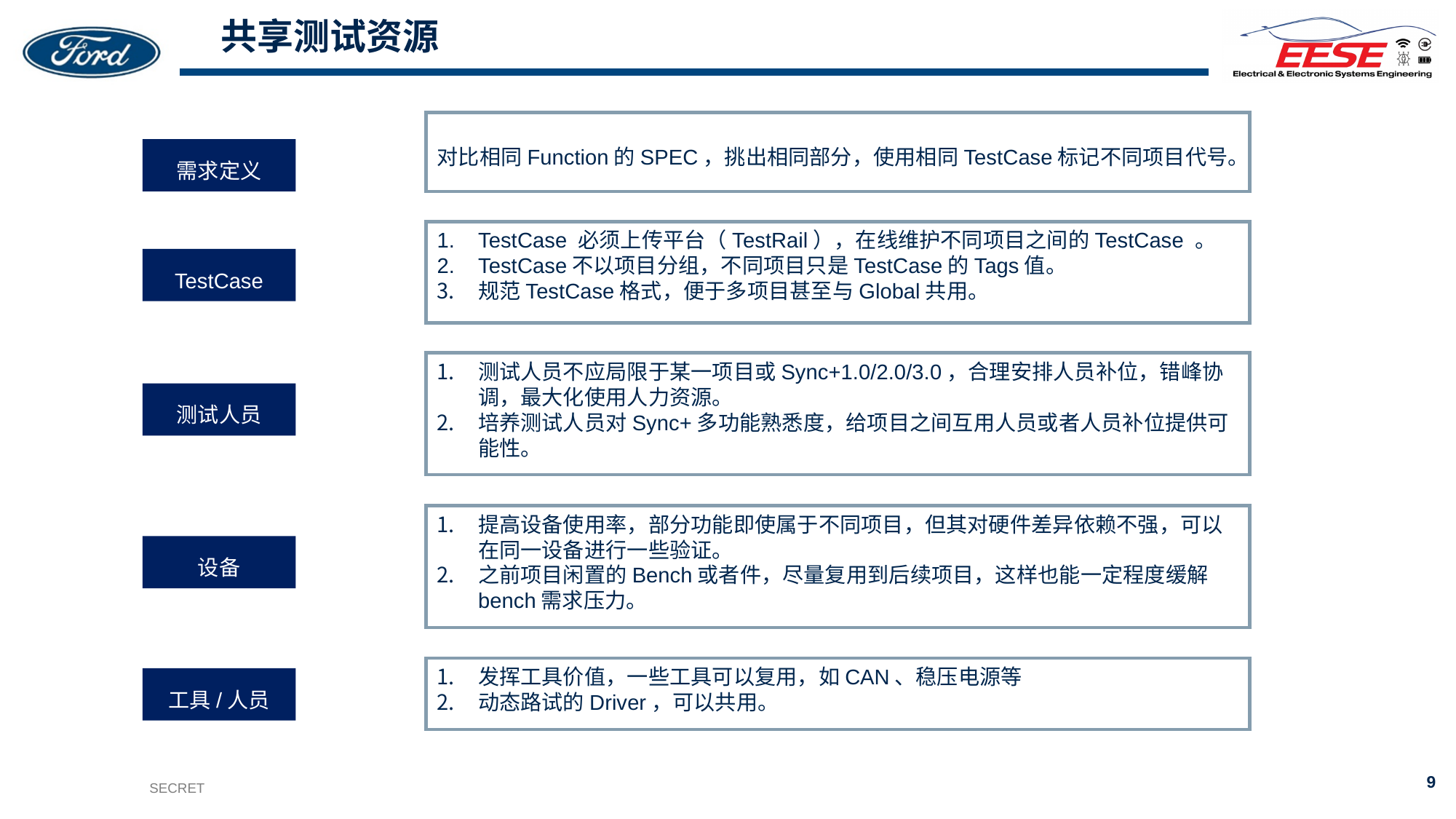

# 共享测试资源
对比相同Function的SPEC，挑出相同部分，使用相同TestCase标记不同项目代号。

需求定义
TestCase 必须上传平台（TestRail），在线维护不同项目之间的TestCase 。
TestCase不以项目分组，不同项目只是TestCase的Tags值。
规范TestCase格式，便于多项目甚至与Global共用。

TestCase
测试人员不应局限于某一项目或Sync+1.0/2.0/3.0，合理安排人员补位，错峰协调，最大化使用人力资源。
培养测试人员对Sync+多功能熟悉度，给项目之间互用人员或者人员补位提供可能性。

测试人员
提高设备使用率，部分功能即使属于不同项目，但其对硬件差异依赖不强，可以在同一设备进行一些验证。
之前项目闲置的Bench或者件，尽量复用到后续项目，这样也能一定程度缓解bench需求压力。
设备
发挥工具价值，一些工具可以复用，如CAN、稳压电源等
动态路试的Driver，可以共用。
工具/人员